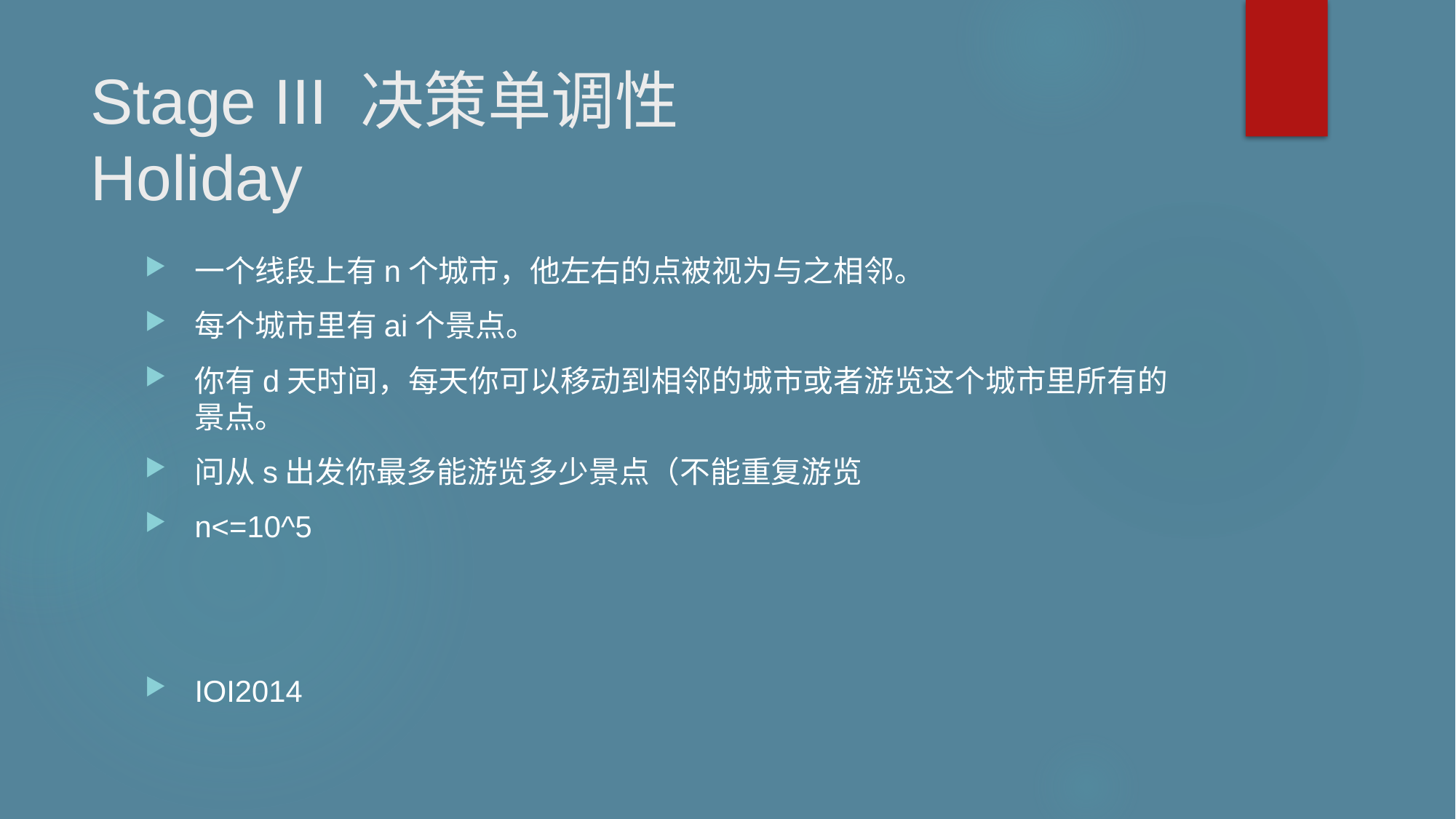

# Stage III 决策单调性 Holiday
一个线段上有n个城市，他左右的点被视为与之相邻。
每个城市里有ai个景点。
你有d天时间，每天你可以移动到相邻的城市或者游览这个城市里所有的景点。
问从s出发你最多能游览多少景点（不能重复游览
n<=10^5

IOI2014